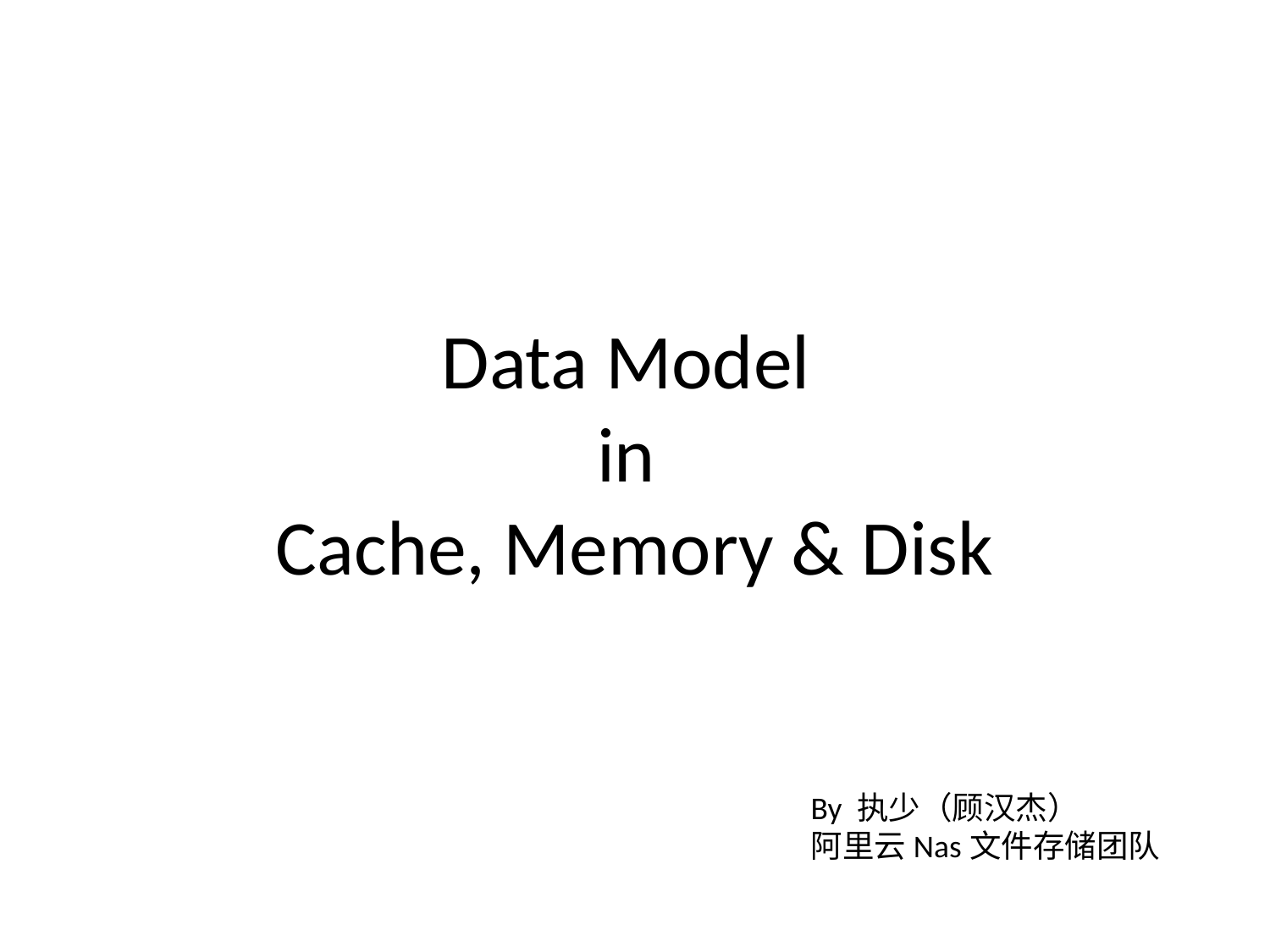

# Data Model in Cache, Memory & Disk

By 执少（顾汉杰）
阿里云Nas文件存储团队